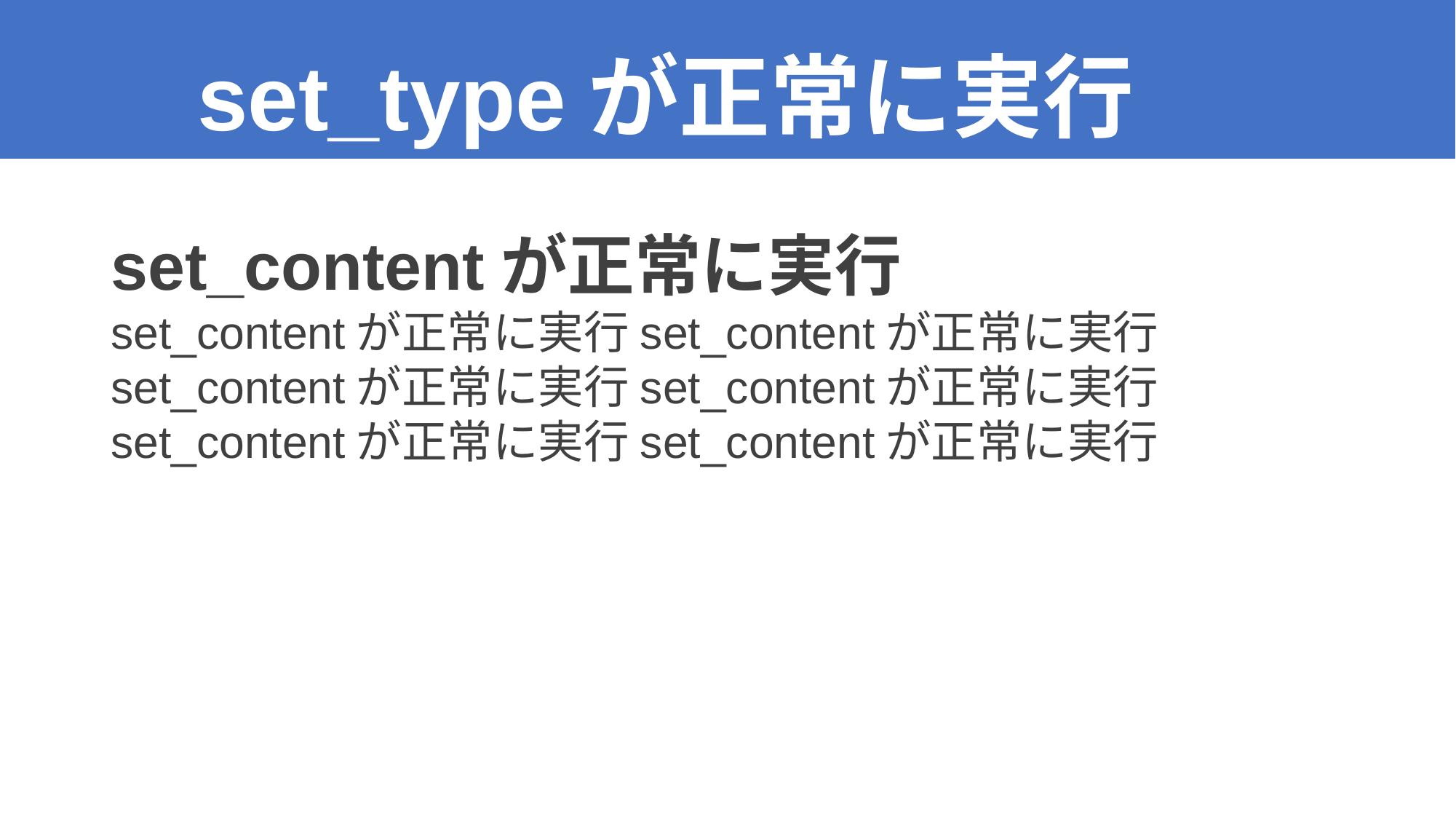

set_typeが正常に実行
set_contentが正常に実行
set_contentが正常に実行set_contentが正常に実行set_contentが正常に実行set_contentが正常に実行set_contentが正常に実行set_contentが正常に実行